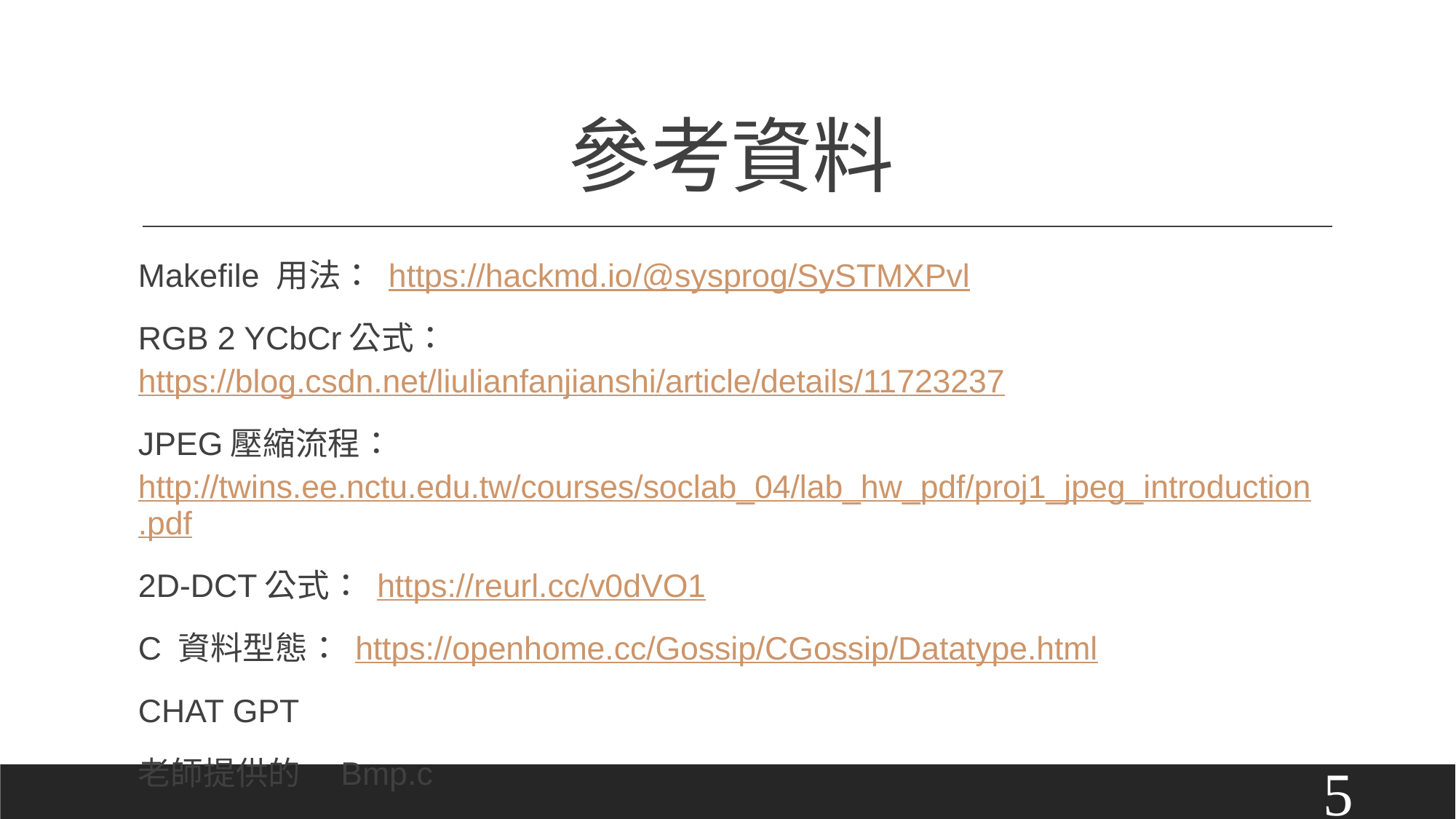

# 參考資料
Makefile 用法： https://hackmd.io/@sysprog/SySTMXPvl
RGB 2 YCbCr公式： https://blog.csdn.net/liulianfanjianshi/article/details/11723237
JPEG壓縮流程： http://twins.ee.nctu.edu.tw/courses/soclab_04/lab_hw_pdf/proj1_jpeg_introduction.pdf
2D-DCT公式： https://reurl.cc/v0dVO1
C 資料型態： https://openhome.cc/Gossip/CGossip/Datatype.html
CHAT GPT
老師提供的　Bmp.c

5